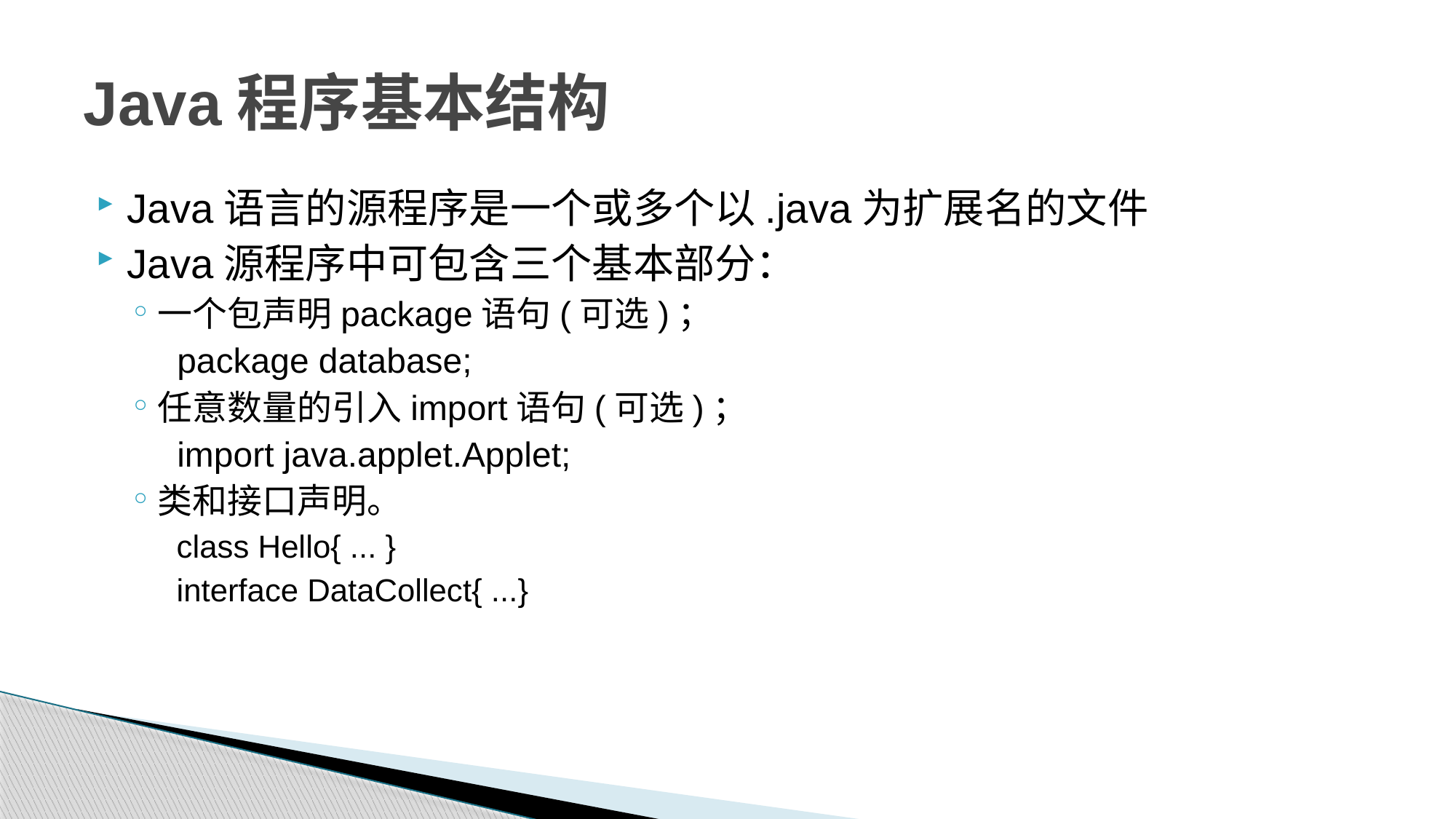

# Java程序基本结构
Java语言的源程序是一个或多个以.java为扩展名的文件
Java源程序中可包含三个基本部分：
一个包声明package语句(可选)；
	  package database;
任意数量的引入import语句(可选)；
	  import java.applet.Applet;
类和接口声明。
  class Hello{ ... }
  interface DataCollect{ ...}